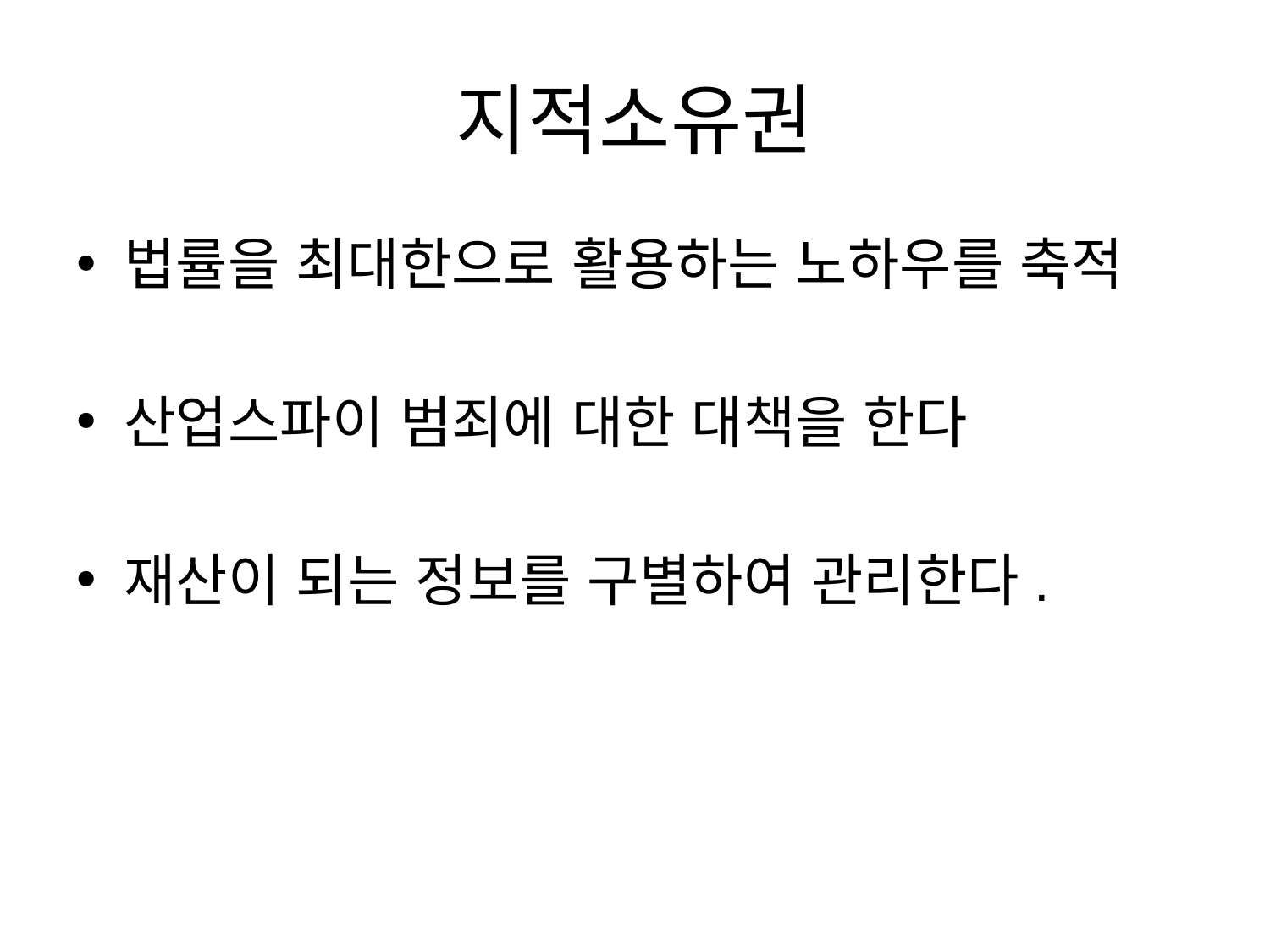

# 지적소유권
법률을 최대한으로 활용하는 노하우를 축적

산업스파이 범죄에 대한 대책을 한다

재산이 되는 정보를 구별하여 관리한다.